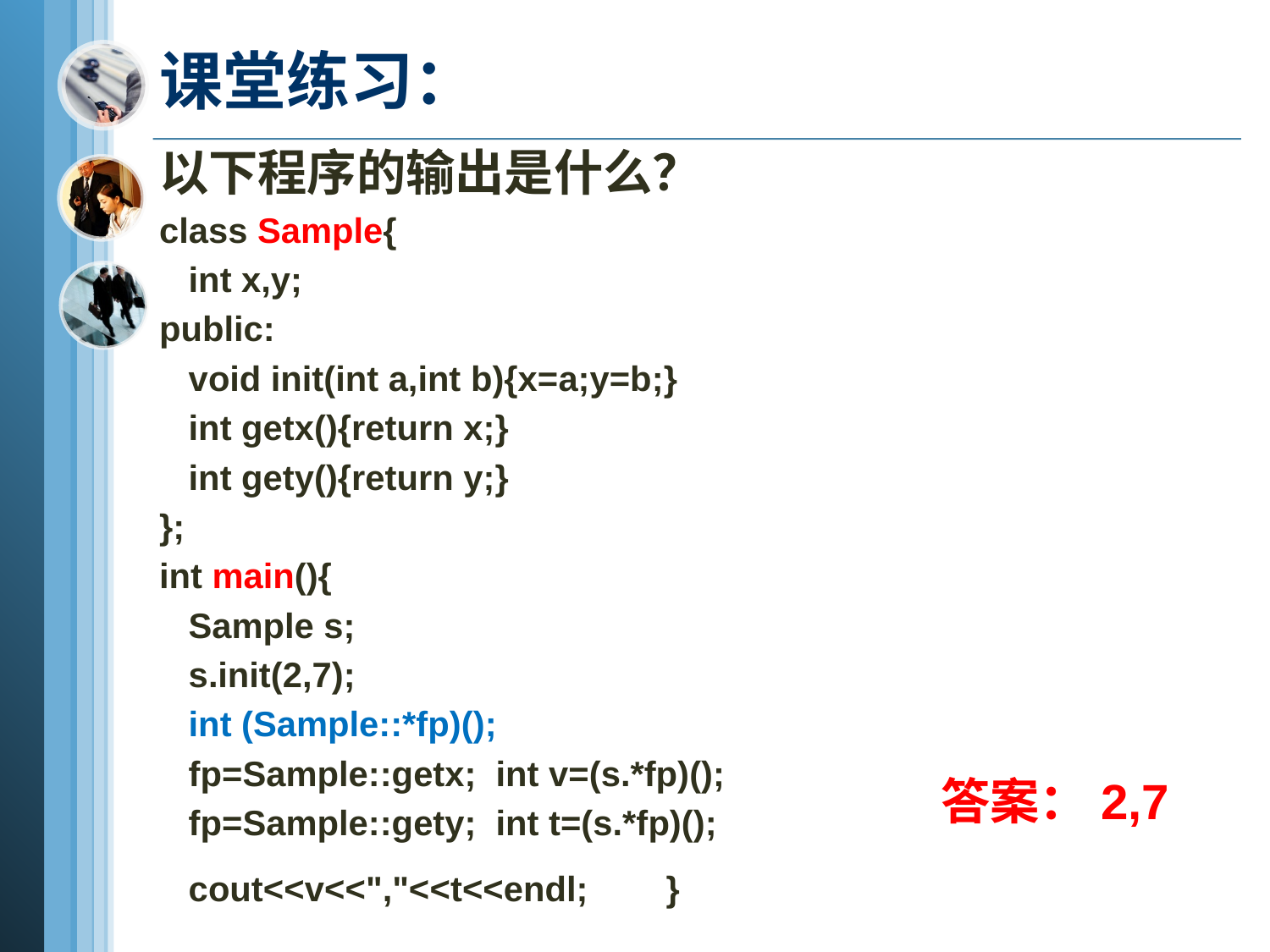

# 课堂练习：
以下程序的输出是什么？
class Sample{
   int x,y;
public:
   void init(int a,int b){x=a;y=b;}
   int getx(){return x;}
   int gety(){return y;}
};
int main(){
   Sample s;
   s.init(2,7);
   int (Sample::*fp)();
   fp=Sample::getx;  int v=(s.*fp)();
   fp=Sample::gety;  int t=(s.*fp)();
   cout<<v<<","<<t<<endl;        }
答案：2,7